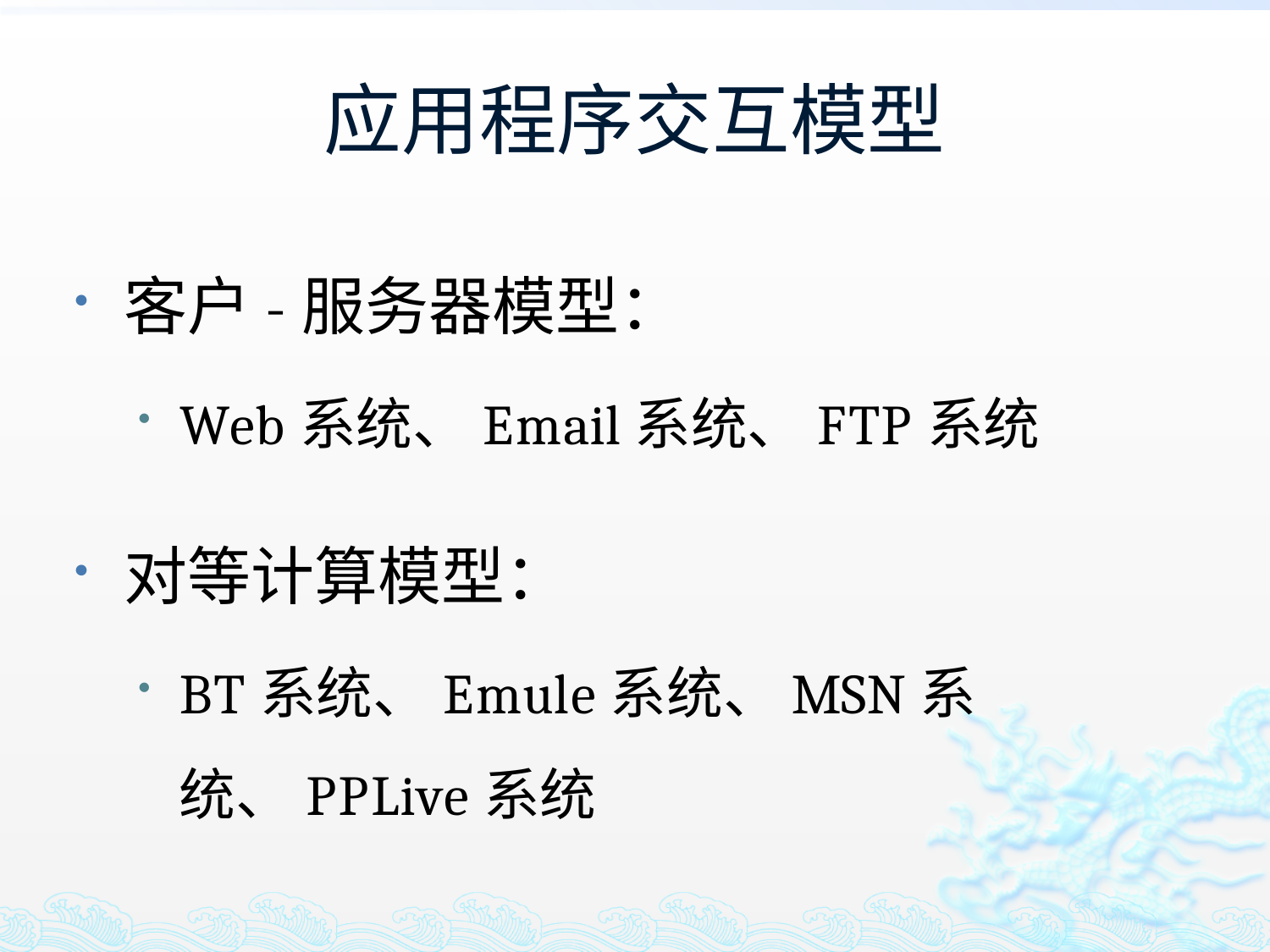

# 应用程序交互模型
客户-服务器模型：
Web系统、Email系统、FTP系统
对等计算模型：
BT系统、Emule系统、MSN系统、PPLive系统